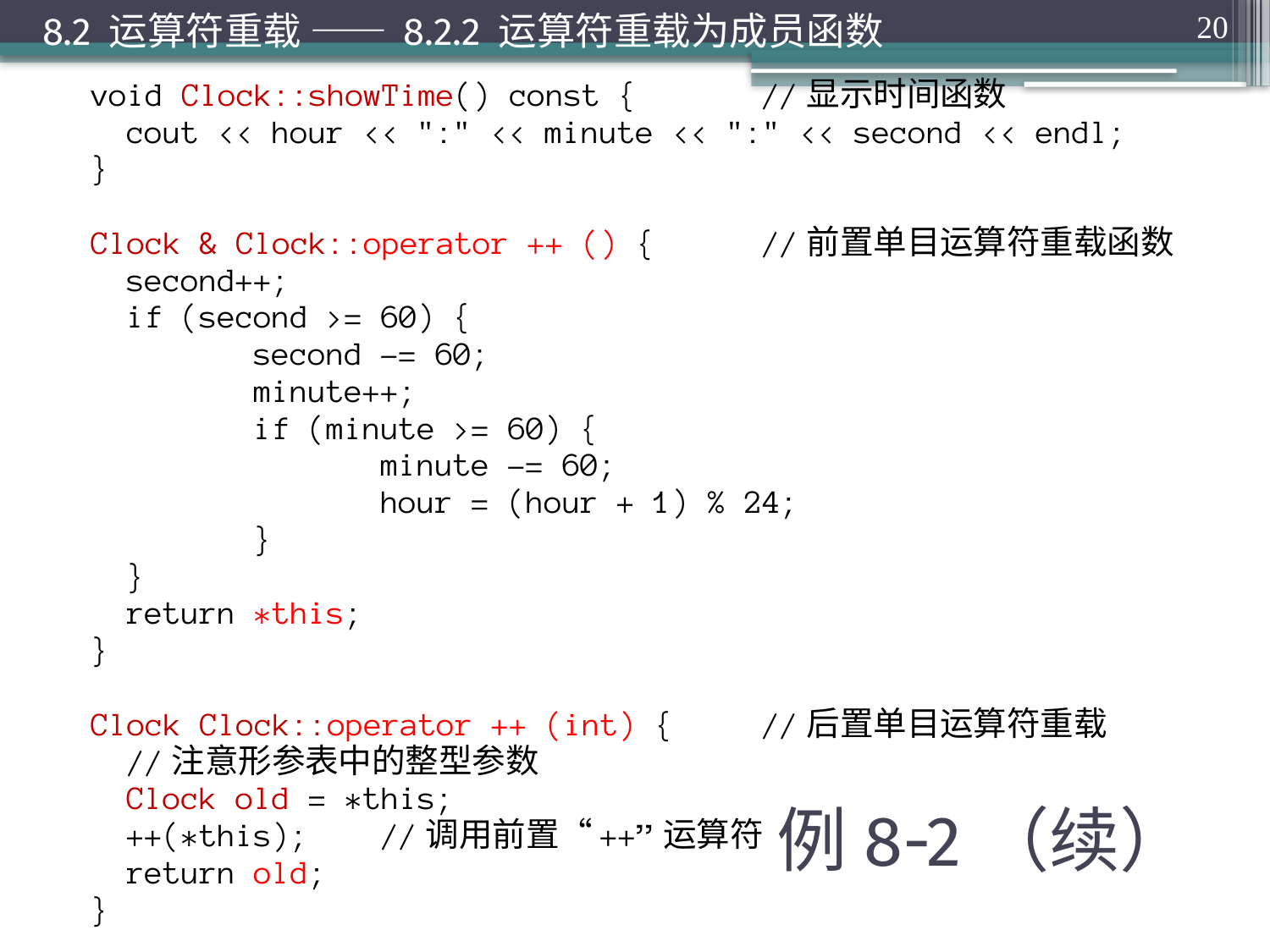

8.2 运算符重载 —— 8.2.2 运算符重载为成员函数
20
void Clock::showTime() const {	//显示时间函数
	cout << hour << ":" << minute << ":" << second << endl;
}

Clock & Clock::operator ++ () {	//前置单目运算符重载函数
	second++;
	if (second >= 60) {
		second -= 60;
		minute++;
		if (minute >= 60) {
			minute -= 60;
			hour = (hour + 1) % 24;
		}
	}
	return *this;
}

Clock Clock::operator ++ (int) {	//后置单目运算符重载
	//注意形参表中的整型参数
	Clock old = *this;
	++(*this);	//调用前置“++”运算符
	return old;
}
# 例8-2（续）